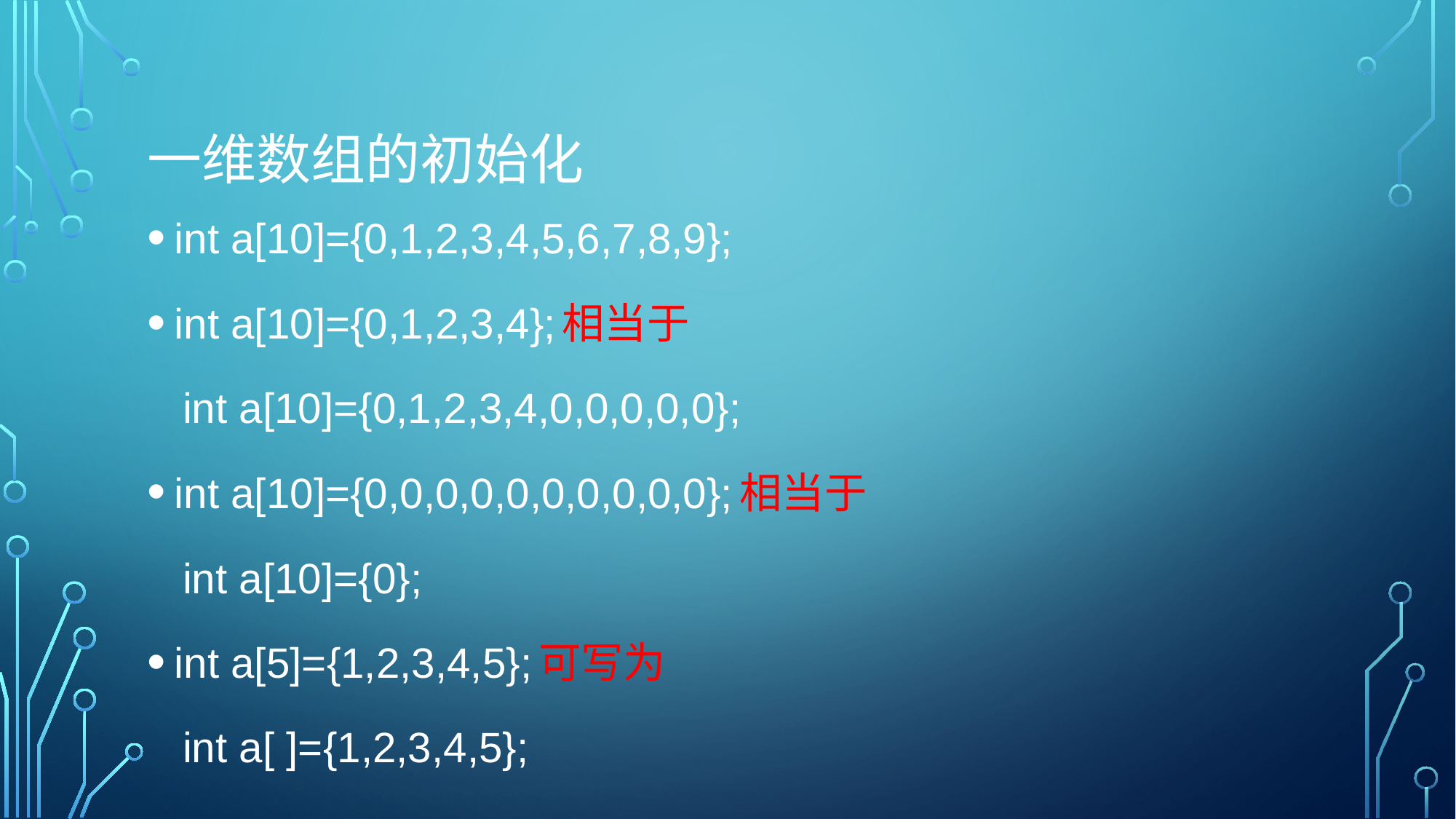

# 一维数组的初始化
int a[10]={0,1,2,3,4,5,6,7,8,9};
int a[10]={0,1,2,3,4};相当于
   int a[10]={0,1,2,3,4,0,0,0,0,0};
int a[10]={0,0,0,0,0,0,0,0,0,0};相当于
   int a[10]={0};
int a[5]={1,2,3,4,5};可写为
   int a[ ]={1,2,3,4,5};